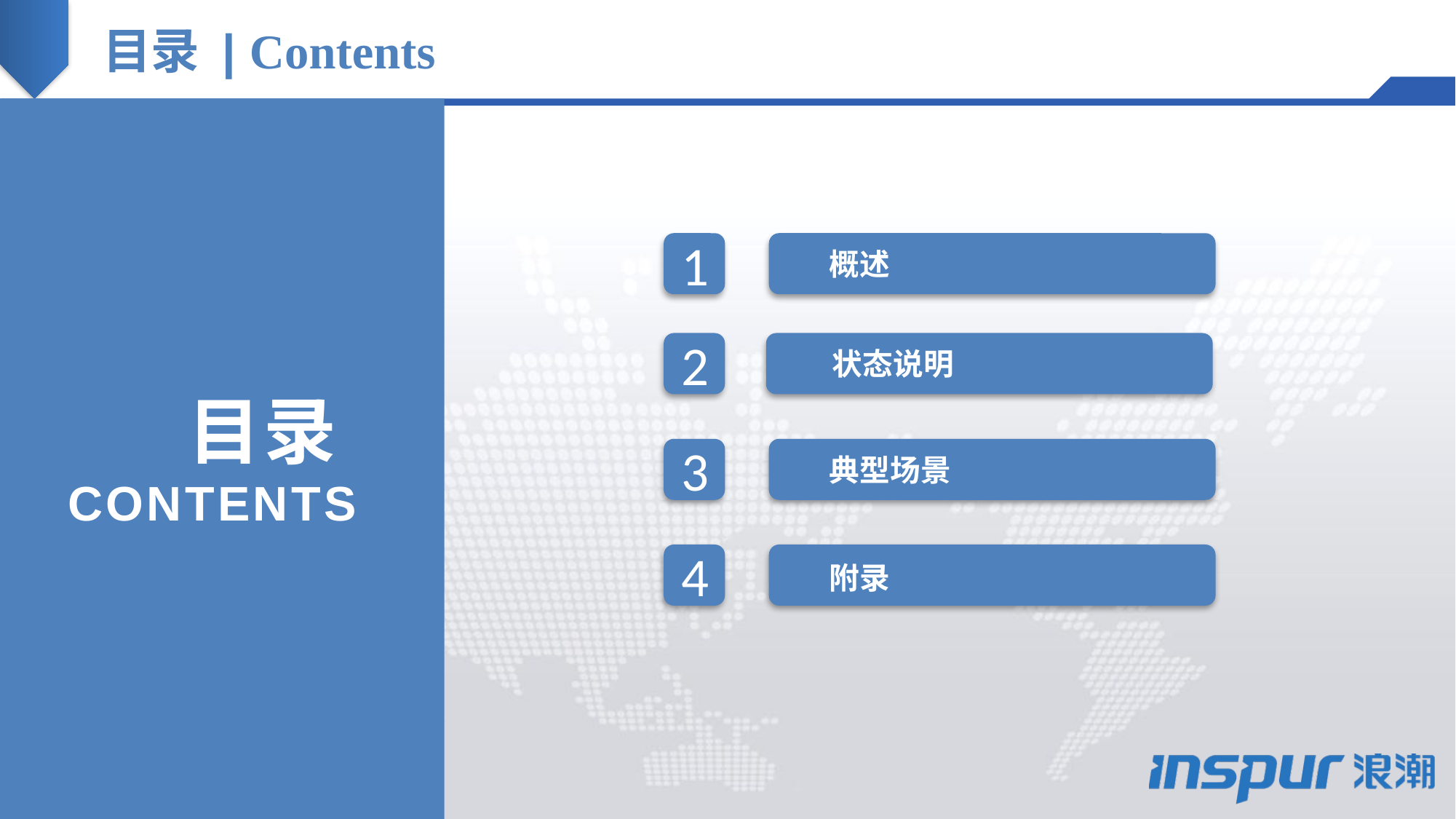

目录 | Contents

概述
1
2

状态说明
目录
CONTENTS

典型场景
3

4
附录